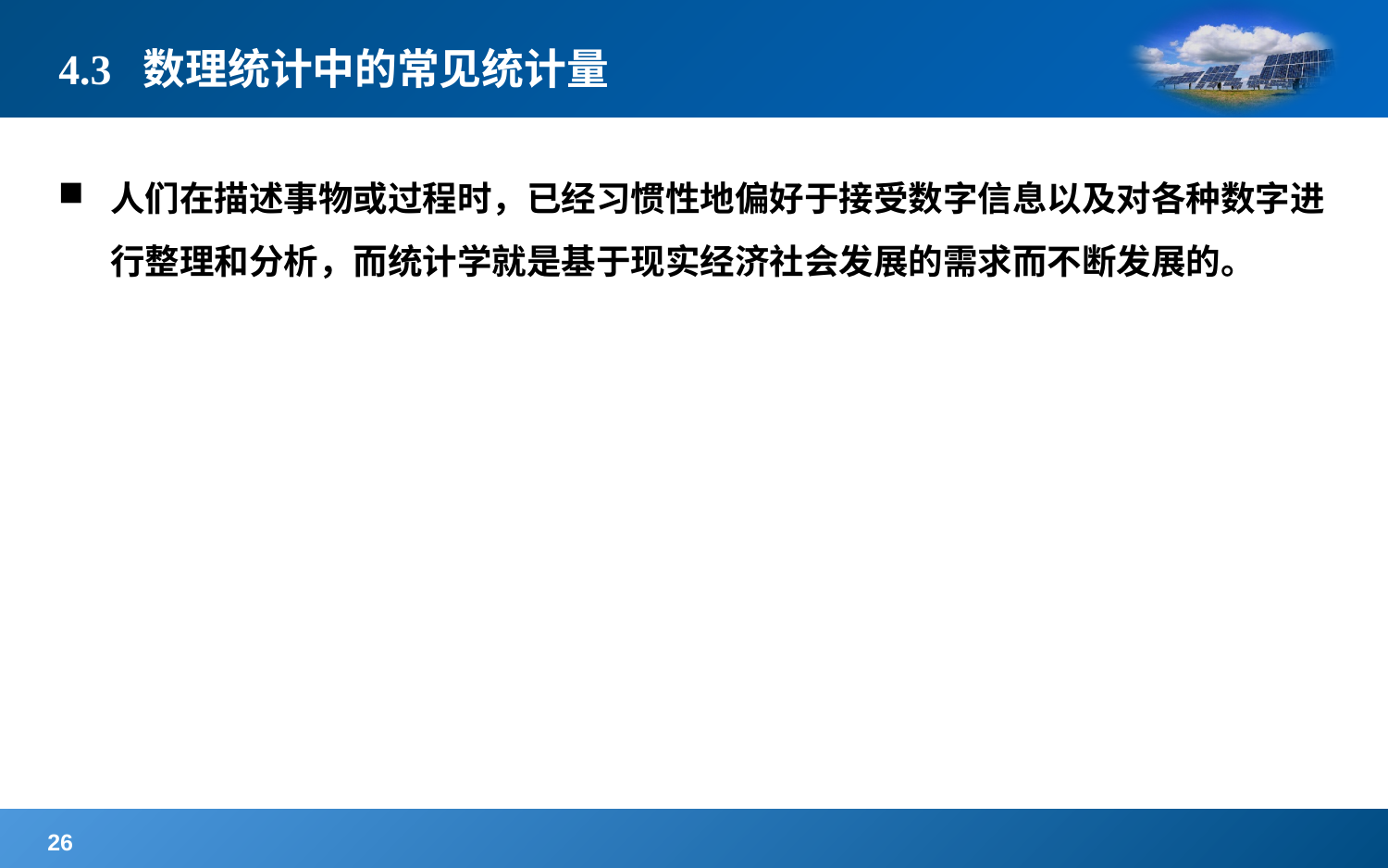

# 4.3  数理统计中的常见统计量
人们在描述事物或过程时，已经习惯性地偏好于接受数字信息以及对各种数字进行整理和分析，而统计学就是基于现实经济社会发展的需求而不断发展的。